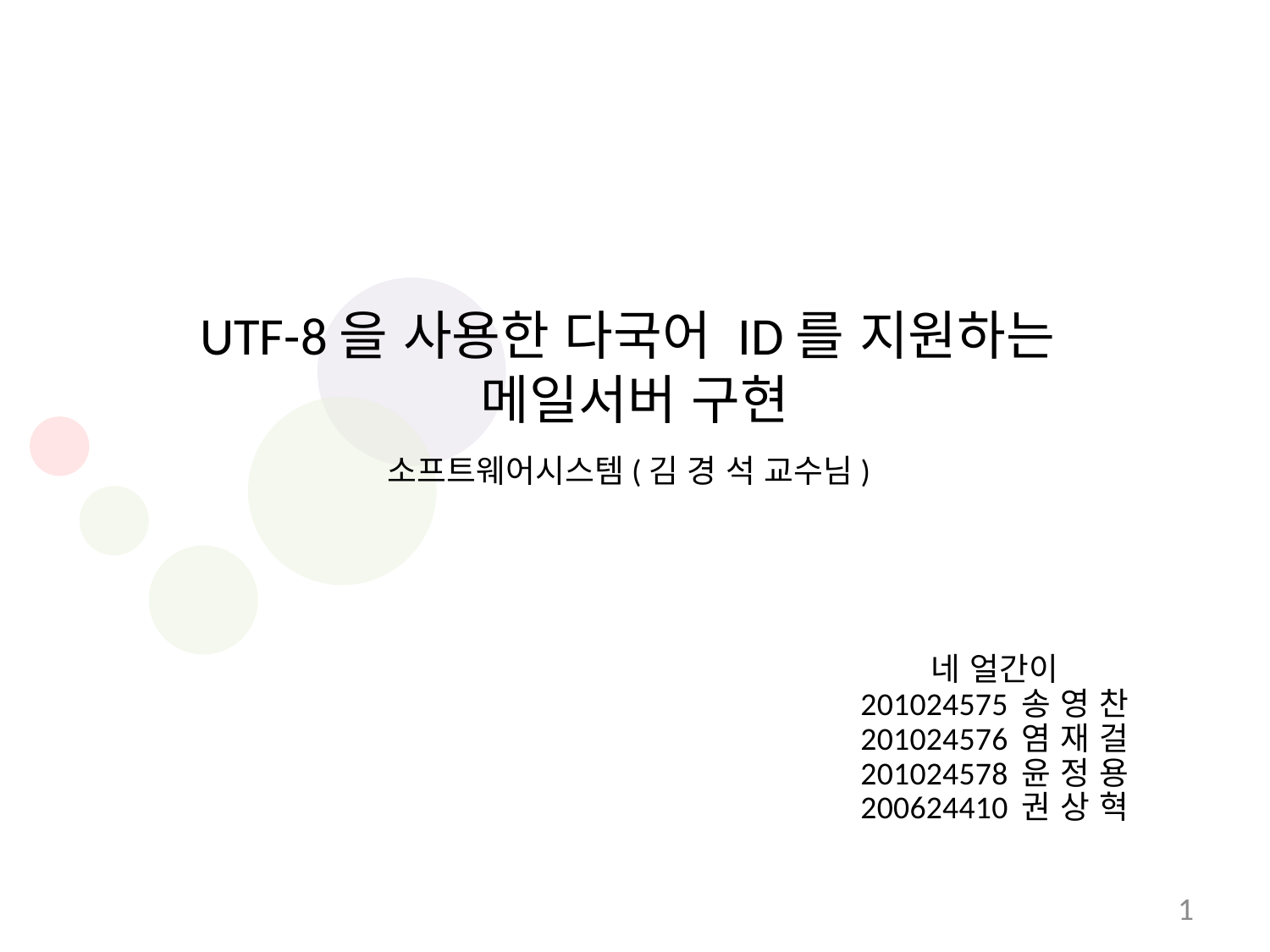

# UTF-8을 사용한 다국어 ID를 지원하는
메일서버 구현
소프트웨어시스템(김 경 석 교수님)

네 얼간이
201024575 송 영 찬
201024576 염 재 걸
201024578 윤 정 용
200624410 권 상 혁
1